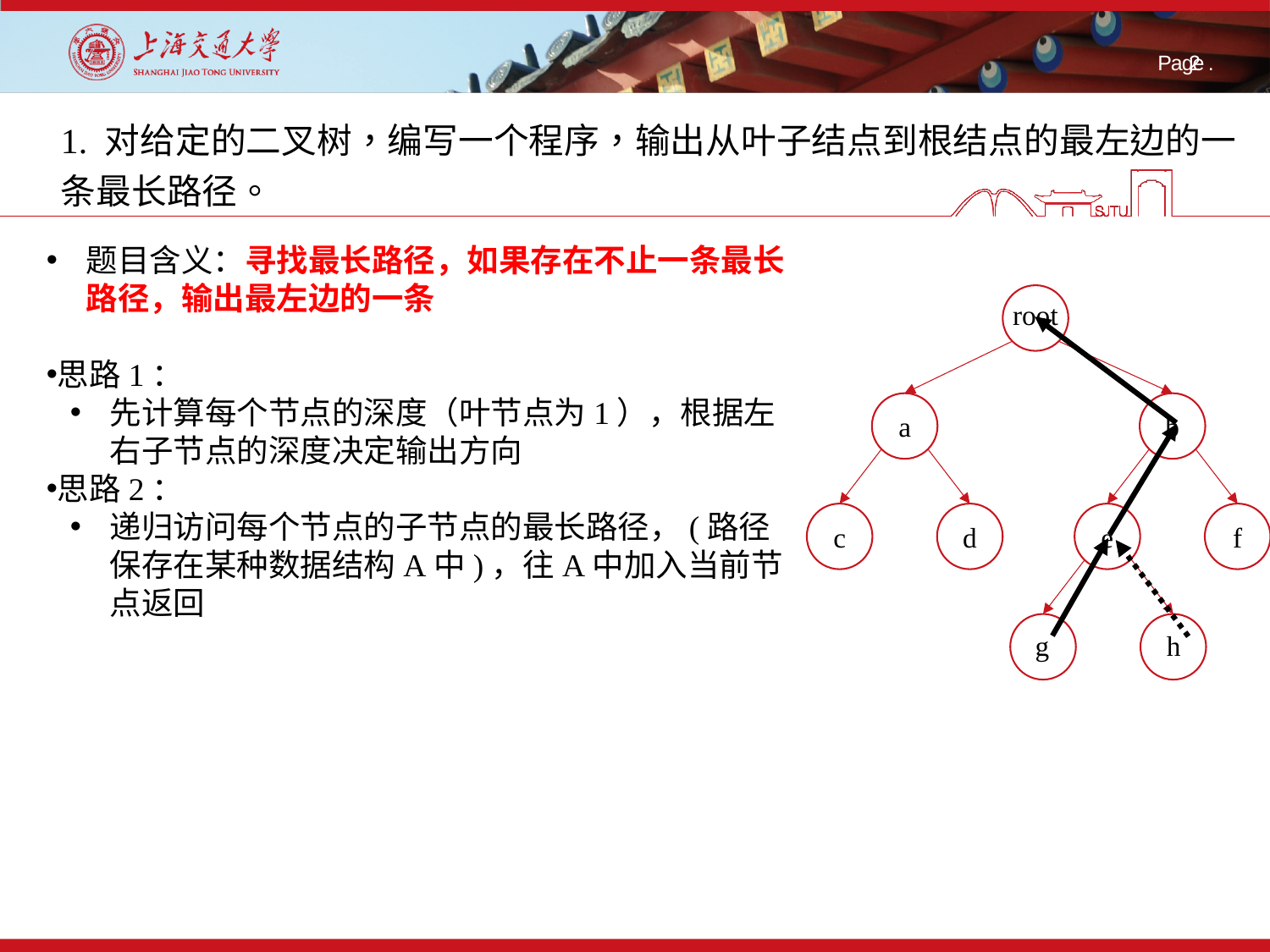

1. 对给定的二叉树，编写一个程序，输出从叶子结点到根结点的最左边的一条最长路径。
题目含义：寻找最长路径，如果存在不止一条最长路径，输出最左边的一条

思路1：
先计算每个节点的深度（叶节点为1），根据左右子节点的深度决定输出方向
思路2：
递归访问每个节点的子节点的最长路径，(路径保存在某种数据结构A中)，往A中加入当前节点返回

root
b
a
c
e
d
f

g
h